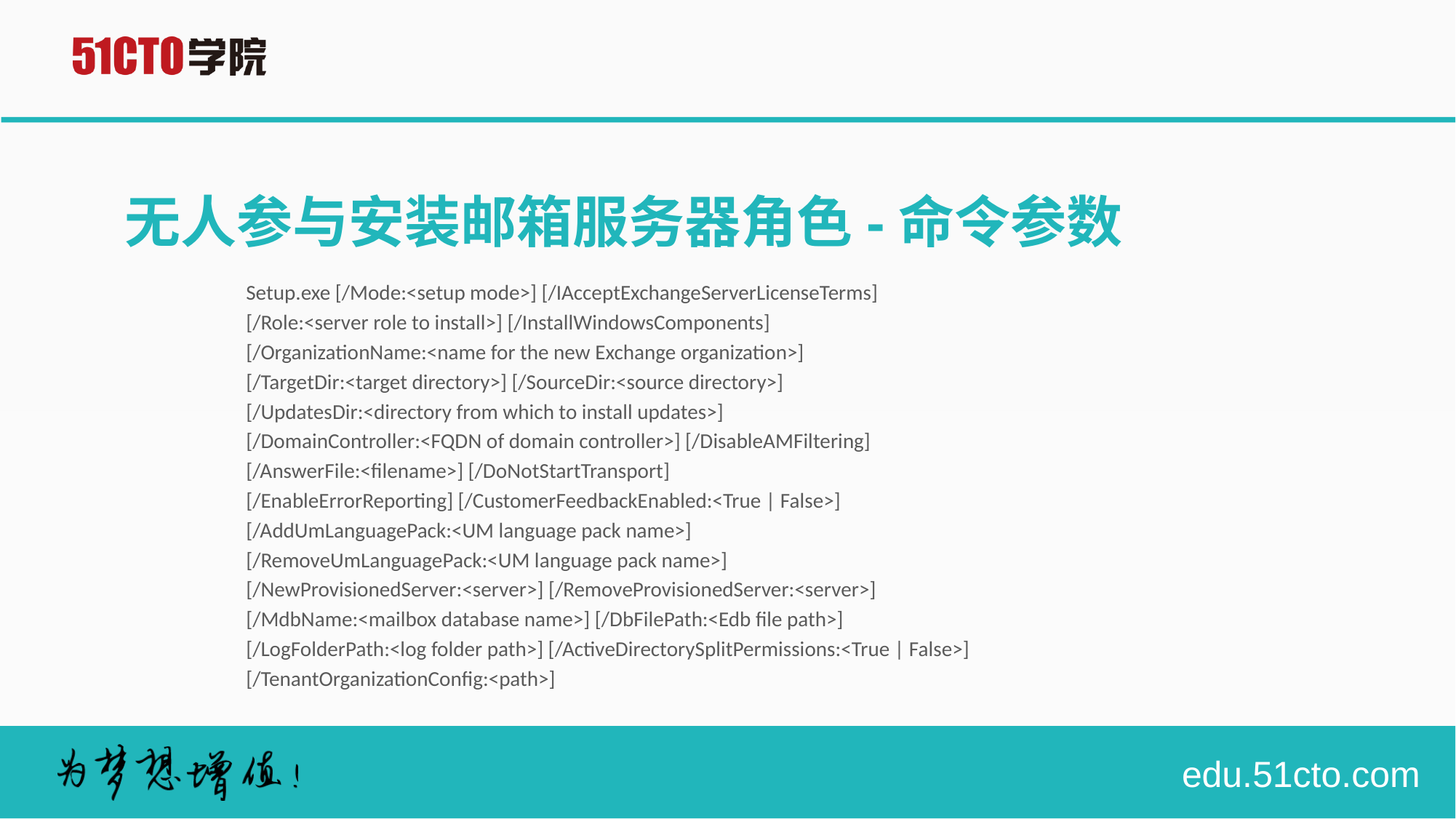

# 无人参与安装邮箱服务器角色-命令参数
Setup.exe [/Mode:<setup mode>] [/IAcceptExchangeServerLicenseTerms]
[/Role:<server role to install>] [/InstallWindowsComponents]
[/OrganizationName:<name for the new Exchange organization>]
[/TargetDir:<target directory>] [/SourceDir:<source directory>]
[/UpdatesDir:<directory from which to install updates>]
[/DomainController:<FQDN of domain controller>] [/DisableAMFiltering]
[/AnswerFile:<filename>] [/DoNotStartTransport]
[/EnableErrorReporting] [/CustomerFeedbackEnabled:<True | False>]
[/AddUmLanguagePack:<UM language pack name>]
[/RemoveUmLanguagePack:<UM language pack name>]
[/NewProvisionedServer:<server>] [/RemoveProvisionedServer:<server>]
[/MdbName:<mailbox database name>] [/DbFilePath:<Edb file path>]
[/LogFolderPath:<log folder path>] [/ActiveDirectorySplitPermissions:<True | False>]
[/TenantOrganizationConfig:<path>]